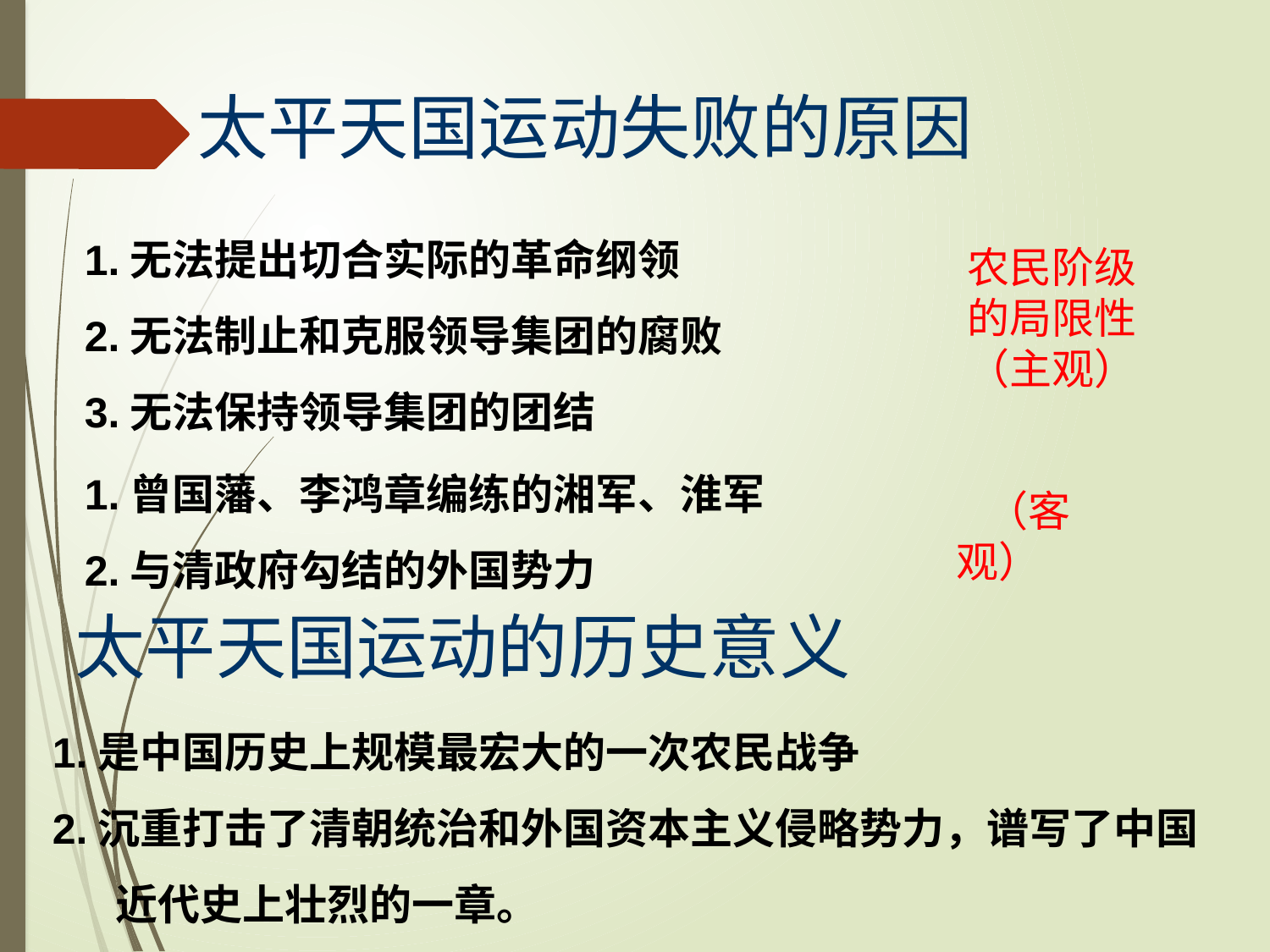

太平天国运动失败的原因
1.无法提出切合实际的革命纲领
2.无法制止和克服领导集团的腐败
3.无法保持领导集团的团结
农民阶级的局限性（主观）
1.曾国藩、李鸿章编练的湘军、淮军
2.与清政府勾结的外国势力
  （客观）
太平天国运动的历史意义
1.是中国历史上规模最宏大的一次农民战争
2.沉重打击了清朝统治和外国资本主义侵略势力，谱写了中国近代史上壮烈的一章。